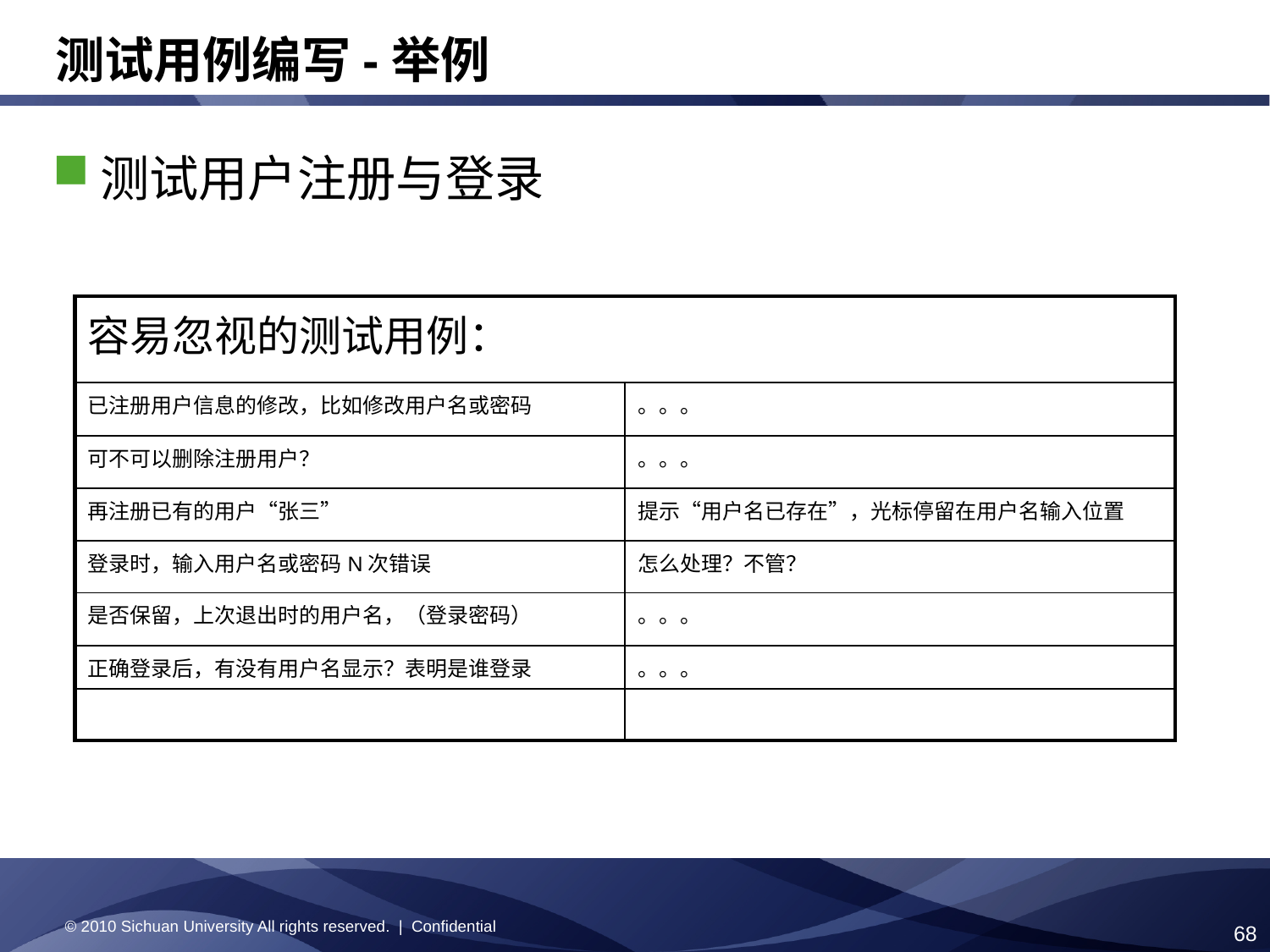

# 测试用例编写-举例
测试用户注册与登录

| 容易忽视的测试用例： |  |
| --- | --- |
| 已注册用户信息的修改，比如修改用户名或密码 | 。。。 |
| 可不可以删除注册用户？ | 。。。 |
| 再注册已有的用户“张三” | 提示“用户名已存在”，光标停留在用户名输入位置 |
| 登录时，输入用户名或密码N次错误 | 怎么处理？不管？ |
| 是否保留，上次退出时的用户名，（登录密码） | 。。。 |
| 正确登录后，有没有用户名显示？表明是谁登录 | 。。。 |
|  |  |
© 2010 Sichuan University All rights reserved.  |  Confidential
68